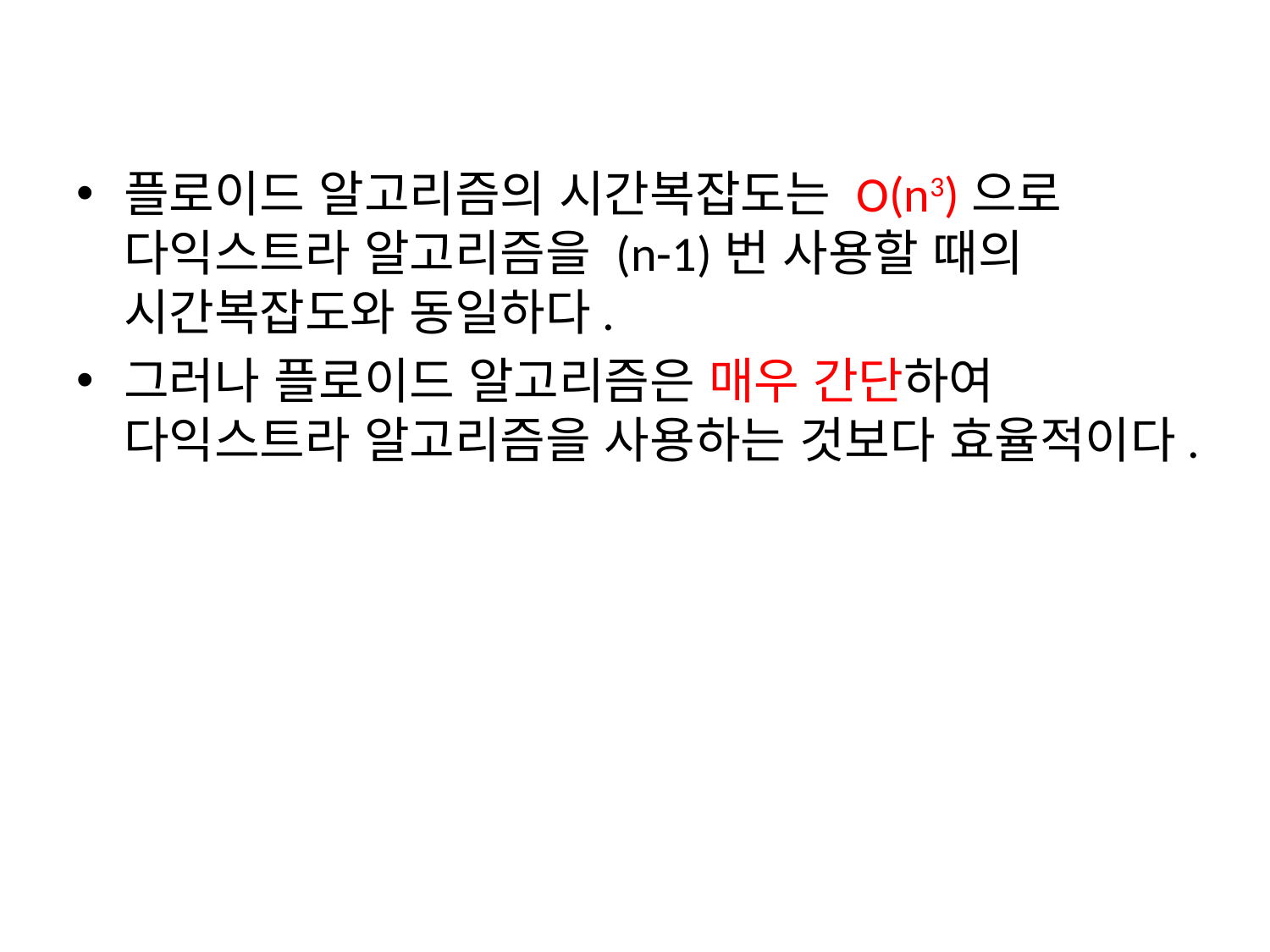

플로이드 알고리즘의 시간복잡도는 O(n3)으로 다익스트라 알고리즘을 (n-1)번 사용할 때의 시간복잡도와 동일하다.
그러나 플로이드 알고리즘은 매우 간단하여 다익스트라 알고리즘을 사용하는 것보다 효율적이다.